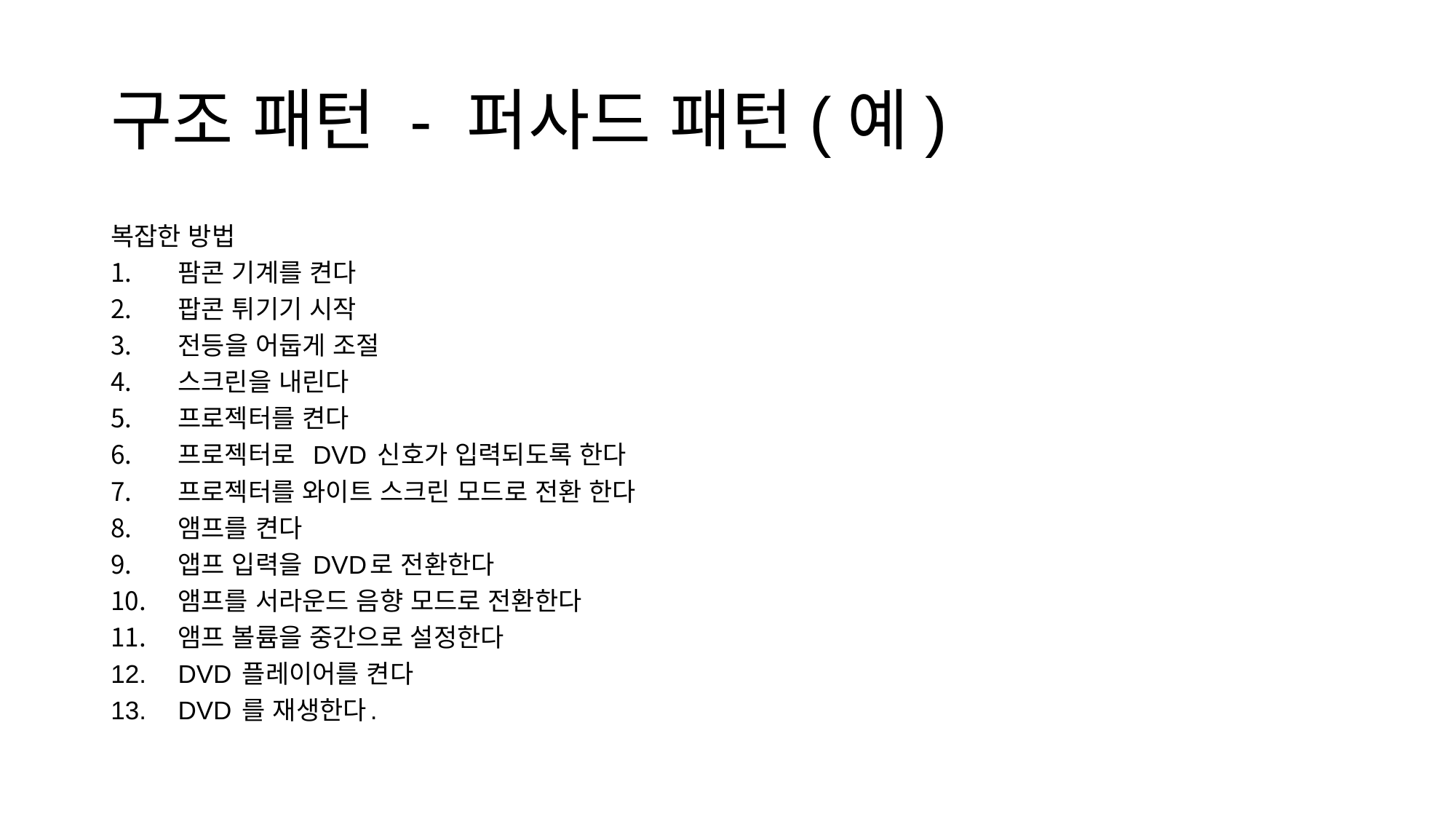

# 구조 패턴 - 퍼사드 패턴(예)
복잡한 방법
팜콘 기계를 켠다
팝콘 튀기기 시작
전등을 어둡게 조절
스크린을 내린다
프로젝터를 켠다
프로젝터로  DVD 신호가 입력되도록 한다
프로젝터를 와이트 스크린 모드로 전환 한다
앰프를 켠다
앱프 입력을 DVD로 전환한다
앰프를 서라운드 음향 모드로 전환한다
앰프 볼륨을 중간으로 설정한다
DVD 플레이어를 켠다
DVD 를 재생한다.